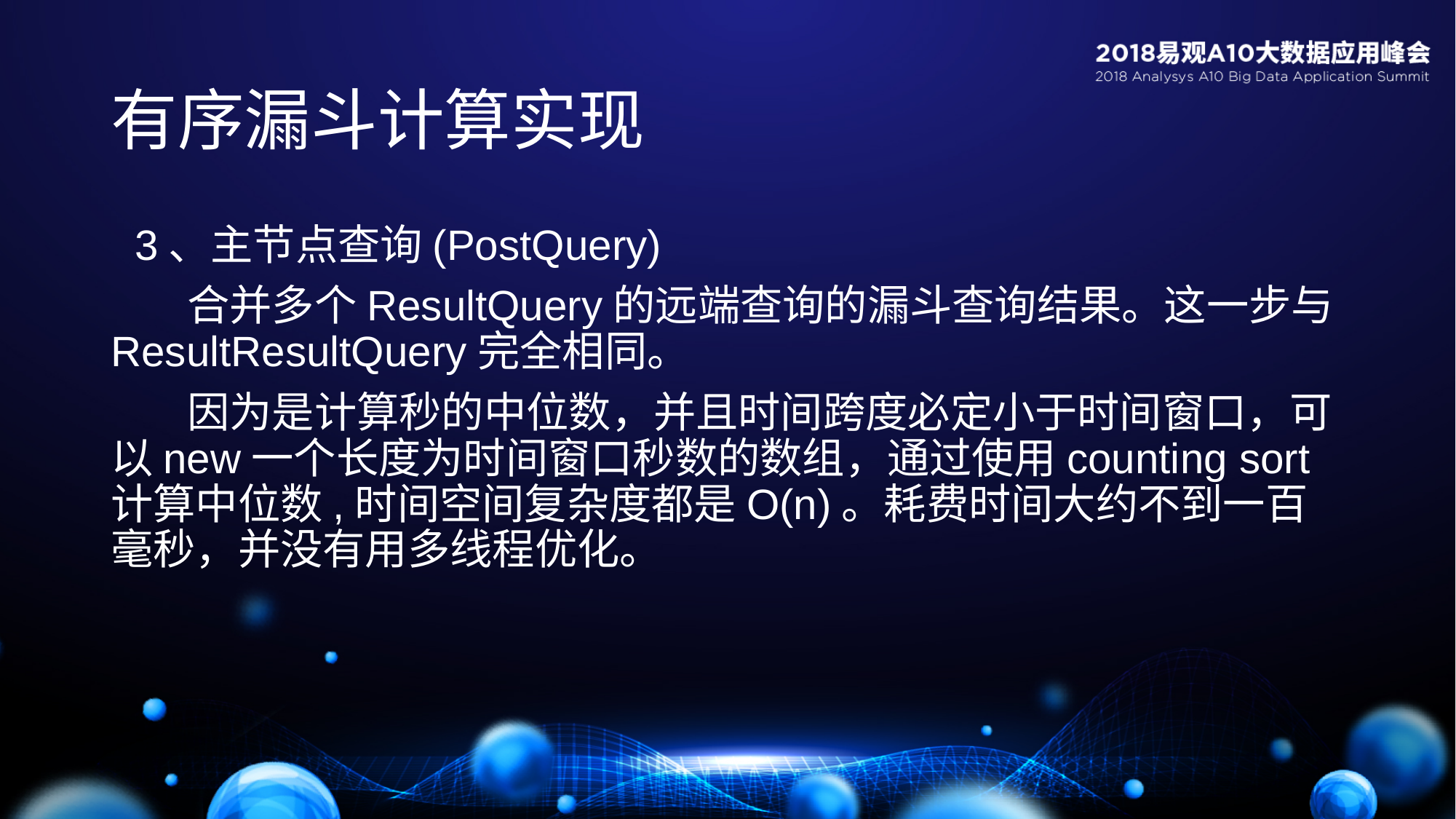

# 有序漏斗计算实现
  3、主节点查询(PostQuery)
       合并多个ResultQuery的远端查询的漏斗查询结果。这一步与ResultResultQuery完全相同。
       因为是计算秒的中位数，并且时间跨度必定小于时间窗口，可以new一个长度为时间窗口秒数的数组，通过使用counting sort计算中位数,时间空间复杂度都是O(n)。耗费时间大约不到一百毫秒，并没有用多线程优化。